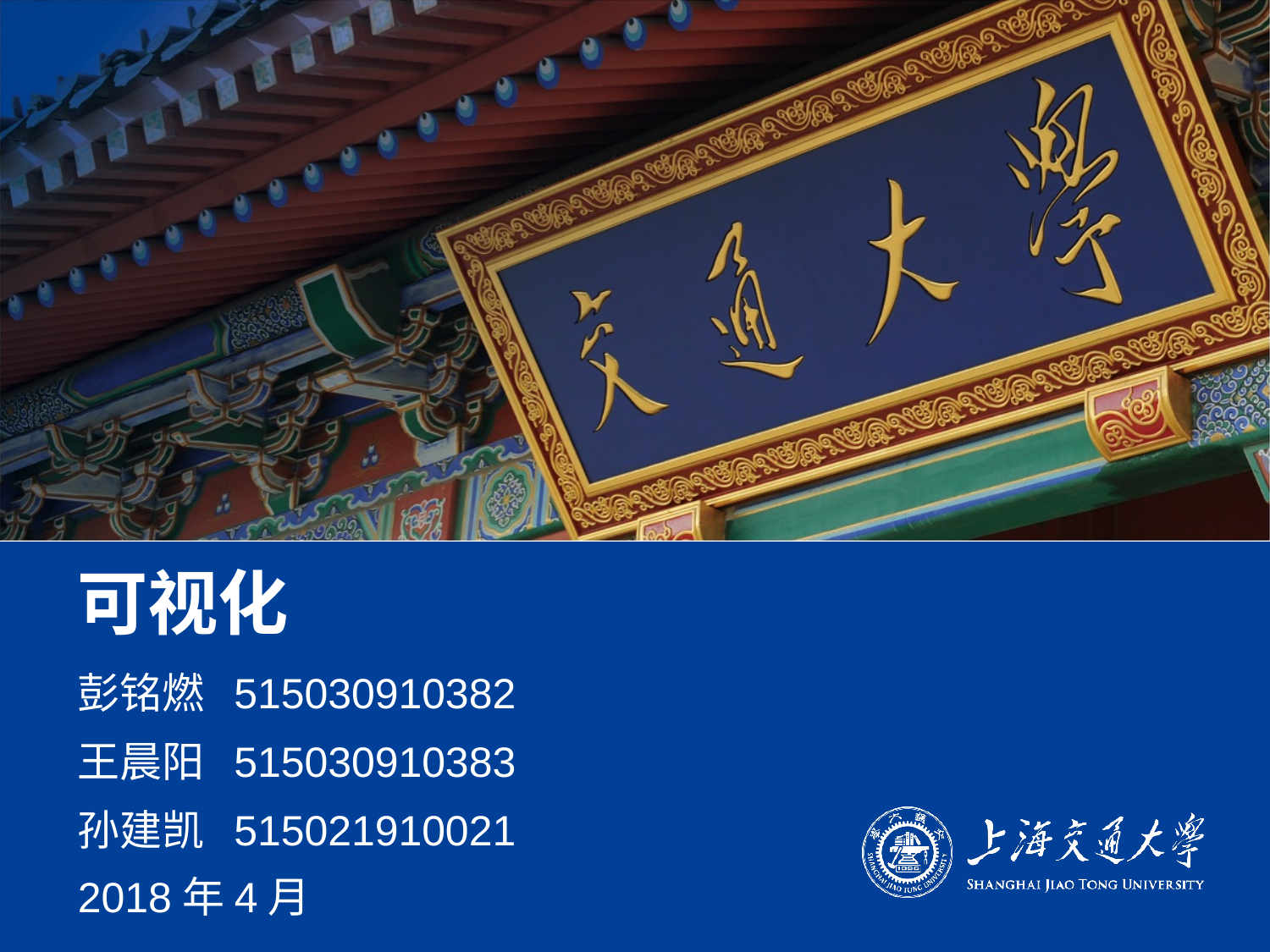

# 可视化
彭铭燃  515030910382
王晨阳  515030910383
孙建凯  515021910021
2018年4月